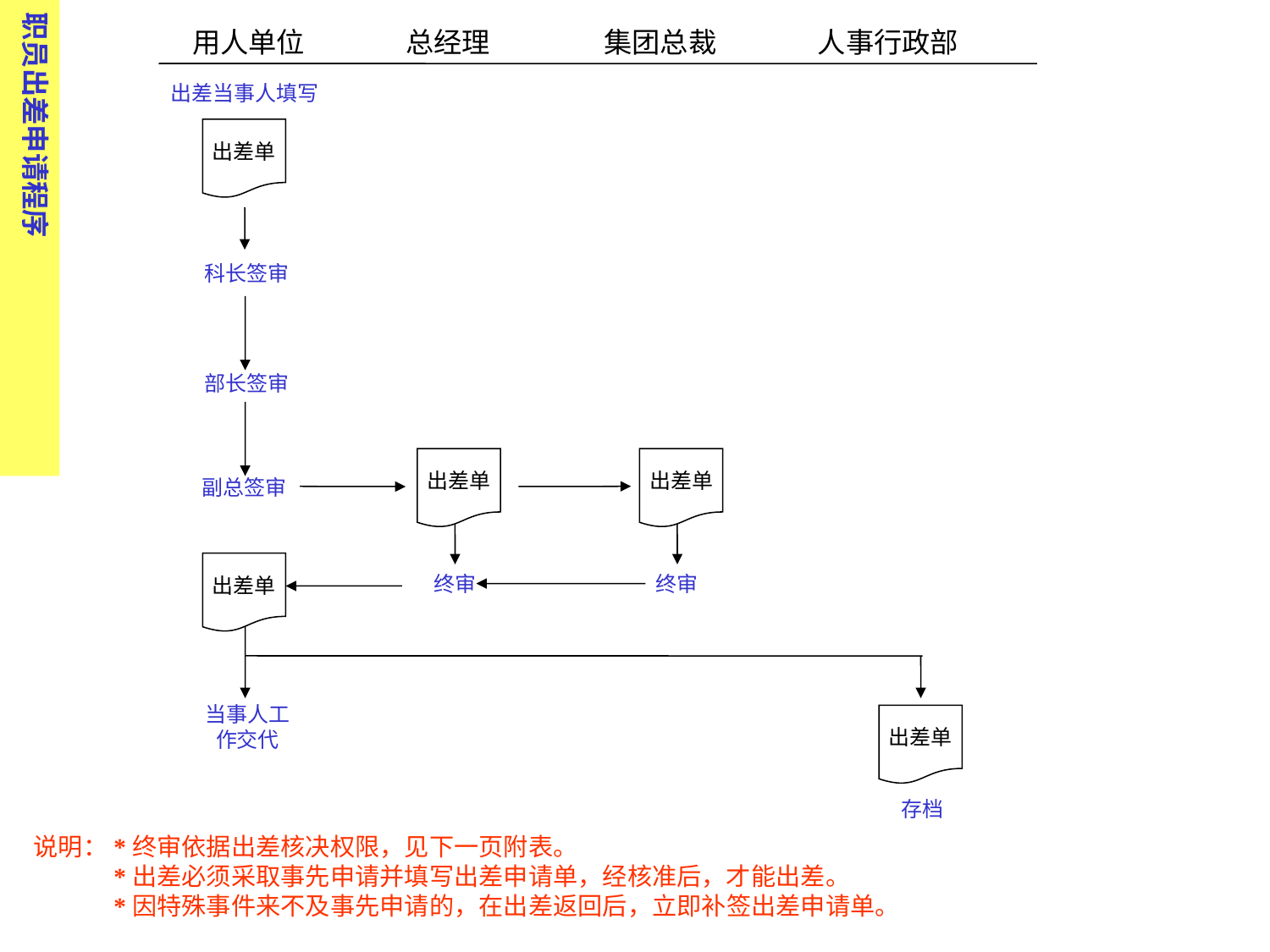

职员出差申请程序
用人单位                总经理                  集团总裁                人事行政部

出差当事人填写
出差单

科长签审

部长签审

出差单
出差单
副总签审

出差单
终审
终审

当事人工作交代
出差单
存档
说明：*终审依据出差核决权限，见下一页附表。
　　　*出差必须采取事先申请并填写出差申请单，经核准后，才能出差。
　　　*因特殊事件来不及事先申请的，在出差返回后，立即补签出差申请单。
20